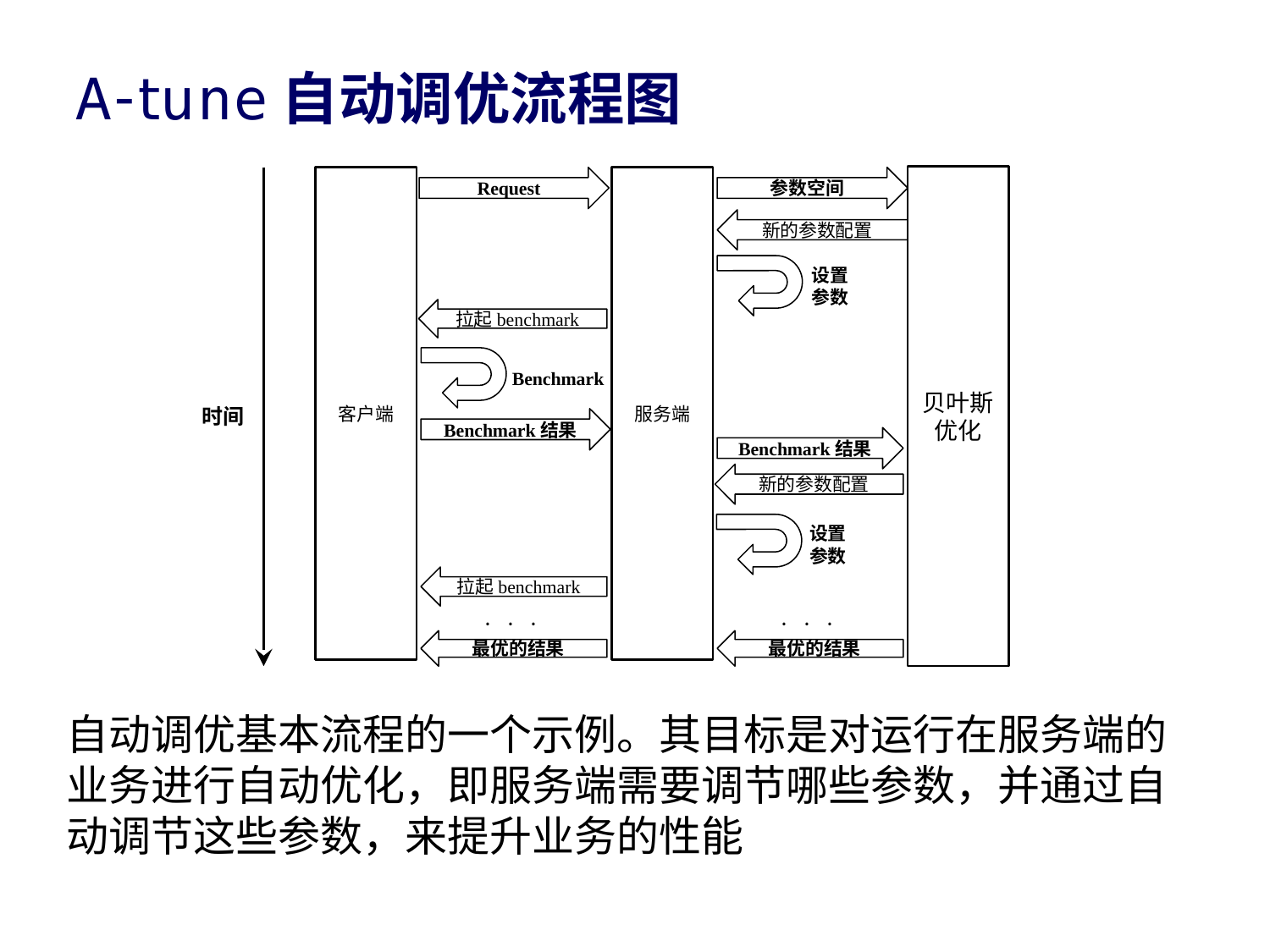

# A-tune自动调优流程图
贝叶斯优化
客户端
Request
服务端
参数空间
新的参数配置

设置参数
拉起benchmark

Benchmark
时间
Benchmark结果
Benchmark结果
新的参数配置

设置参数
拉起benchmark
﹒ ﹒ ﹒
﹒ ﹒ ﹒
最优的结果
最优的结果
自动调优基本流程的一个示例。其目标是对运行在服务端的业务进行自动优化，即服务端需要调节哪些参数，并通过自动调节这些参数，来提升业务的性能